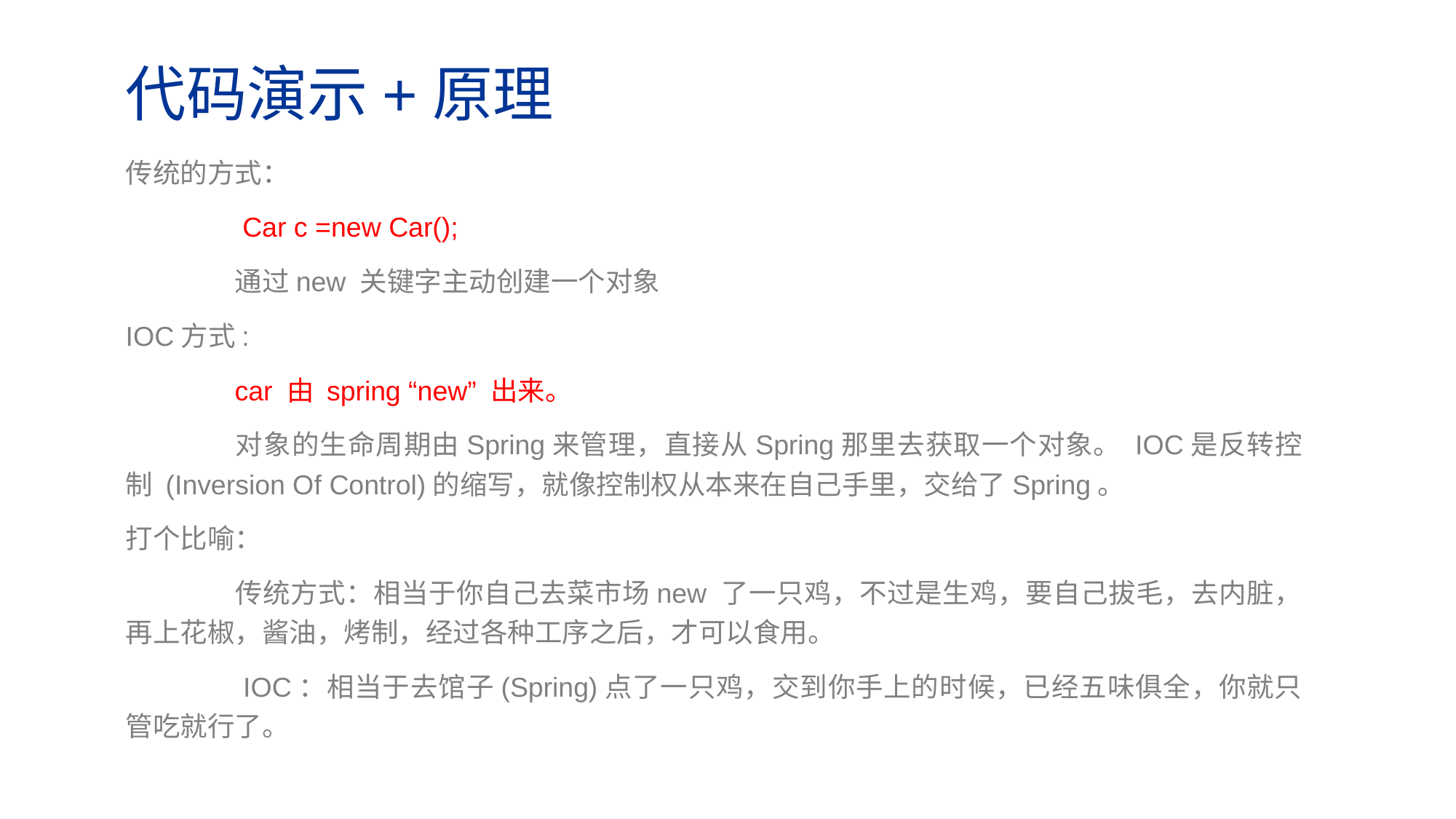

代码演示+原理
传统的方式：
	 Car c =new Car();
	通过new 关键字主动创建一个对象
IOC方式:
	car 由 spring “new” 出来。
	对象的生命周期由Spring来管理，直接从Spring那里去获取一个对象。 IOC是反转控制 (Inversion Of Control)的缩写，就像控制权从本来在自己手里，交给了Spring。
打个比喻：
	传统方式：相当于你自己去菜市场new 了一只鸡，不过是生鸡，要自己拔毛，去内脏，再上花椒，酱油，烤制，经过各种工序之后，才可以食用。
	 IOC：相当于去馆子(Spring)点了一只鸡，交到你手上的时候，已经五味俱全，你就只管吃就行了。